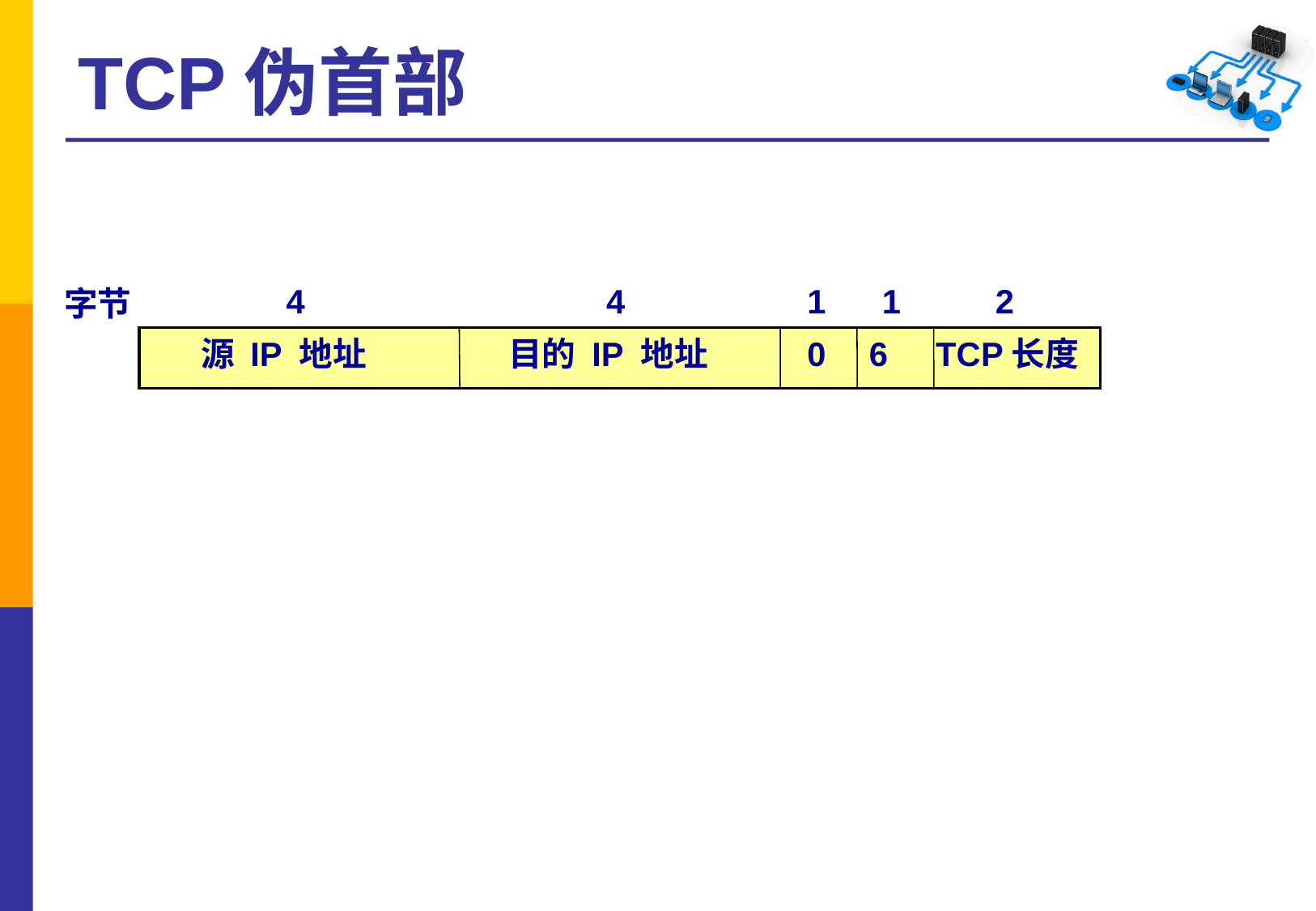

# TCP伪首部

4
4
1
1
2
字节
源 IP 地址
目的 IP 地址
0
6
TCP长度